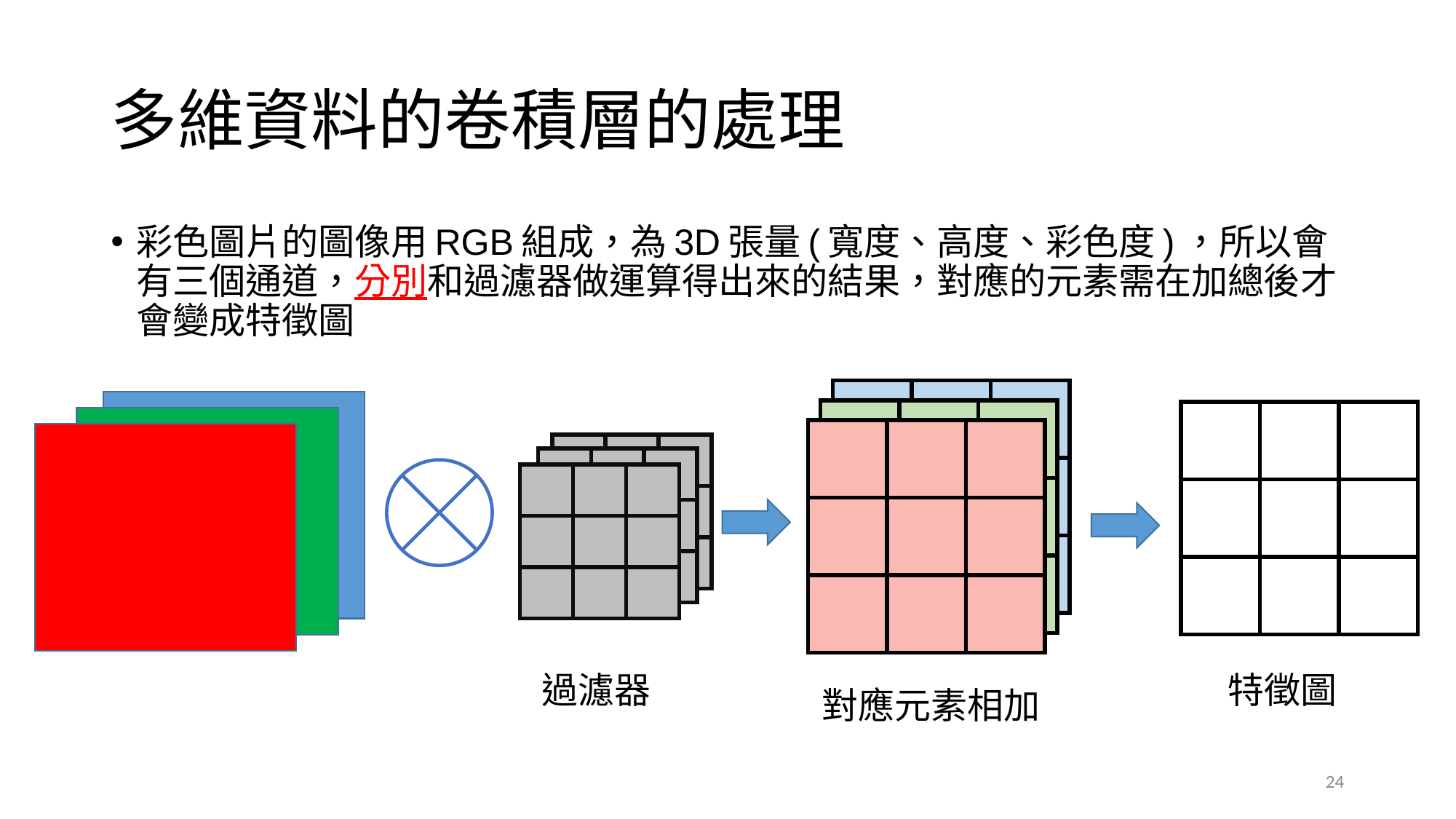

# 多維資料的卷積層的處理
彩色圖片的圖像用RGB組成，為3D張量(寬度、高度、彩色度)，所以會有三個通道，分別和過濾器做運算得出來的結果，對應的元素需在加總後才會變成特徵圖
|  |  |  |
| --- | --- | --- |
|  |  |  |
|  |  |  |

|  |  |  |
| --- | --- | --- |
|  |  |  |
|  |  |  |
|  |  |  |
| --- | --- | --- |
|  |  |  |
|  |  |  |

|  |  |  |
| --- | --- | --- |
|  |  |  |
|  |  |  |

|  |  |  |
| --- | --- | --- |
|  |  |  |
|  |  |  |
|  |  |  |
| --- | --- | --- |
|  |  |  |
|  |  |  |

|  |  |  |
| --- | --- | --- |
|  |  |  |
|  |  |  |

過濾器
特徵圖
對應元素相加
24